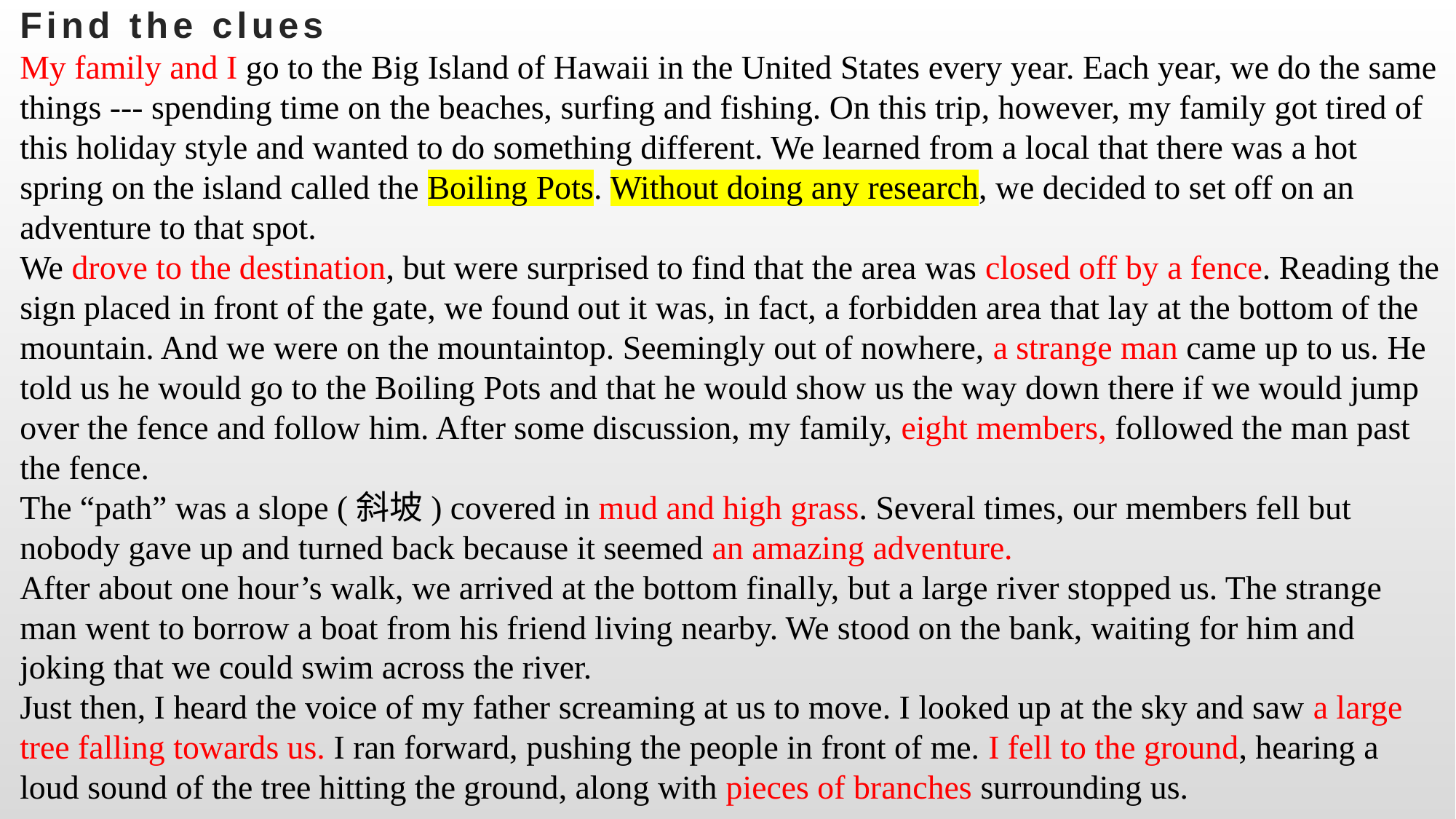

# Find the clues
My family and I go to the Big Island of Hawaii in the United States every year. Each year, we do the same things --- spending time on the beaches, surfing and fishing. On this trip, however, my family got tired of this holiday style and wanted to do something different. We learned from a local that there was a hot spring on the island called the Boiling Pots. Without doing any research, we decided to set off on an adventure to that spot.We drove to the destination, but were surprised to find that the area was closed off by a fence. Reading the sign placed in front of the gate, we found out it was, in fact, a forbidden area that lay at the bottom of the mountain. And we were on the mountaintop. Seemingly out of nowhere, a strange man came up to us. He told us he would go to the Boiling Pots and that he would show us the way down there if we would jump over the fence and follow him. After some discussion, my family, eight members, followed the man past the fence. The “path” was a slope (斜坡) covered in mud and high grass. Several times, our members fell but nobody gave up and turned back because it seemed an amazing adventure. After about one hour’s walk, we arrived at the bottom finally, but a large river stopped us. The strange man went to borrow a boat from his friend living nearby. We stood on the bank, waiting for him and joking that we could swim across the river. Just then, I heard the voice of my father screaming at us to move. I looked up at the sky and saw a large tree falling towards us. I ran forward, pushing the people in front of me. I fell to the ground, hearing a loud sound of the tree hitting the ground, along with pieces of branches surrounding us.